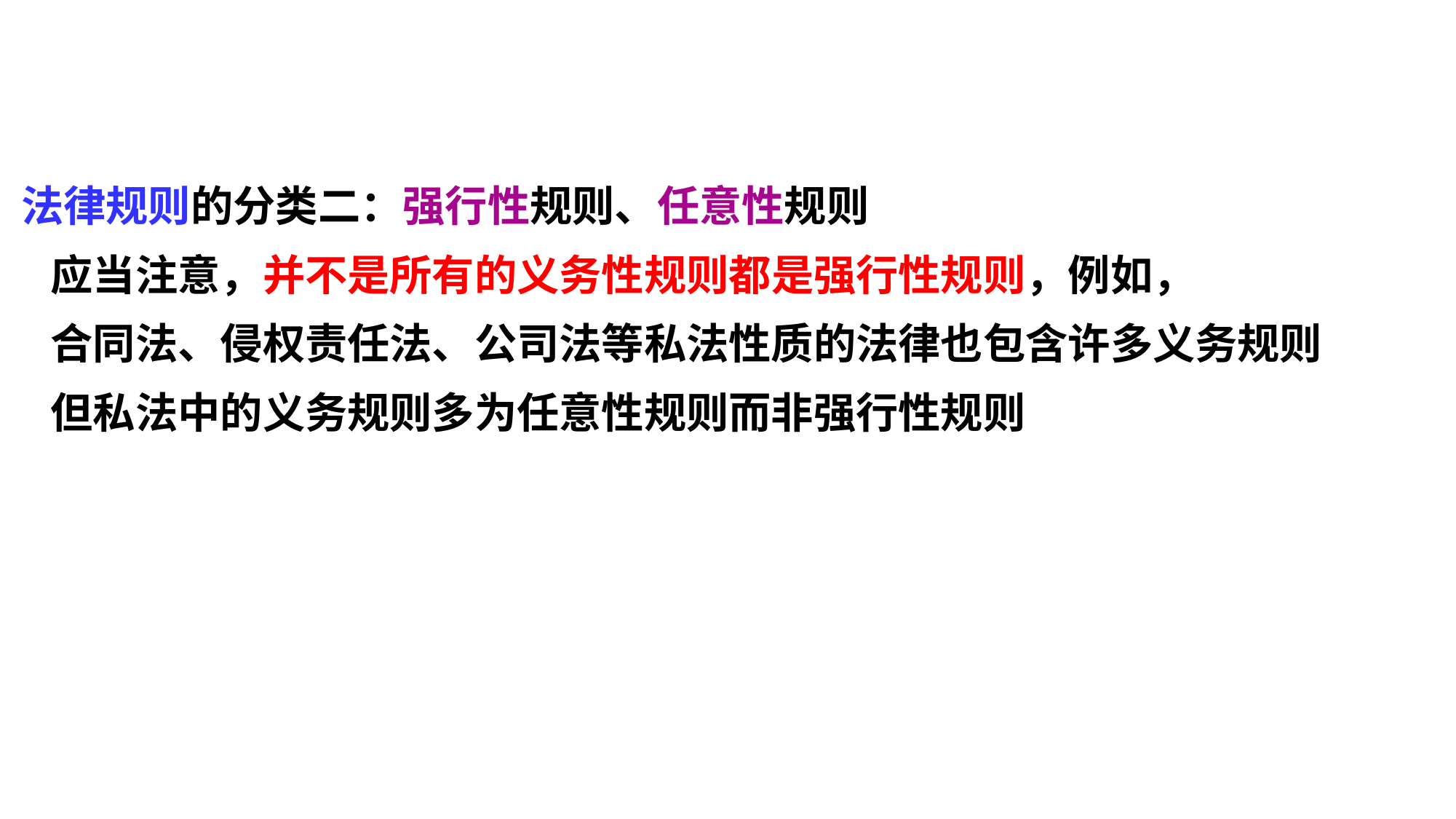

法律规则的分类二：强行性规则、任意性规则
  应当注意，并不是所有的义务性规则都是强行性规则，例如，
  合同法、侵权责任法、公司法等私法性质的法律也包含许多义务规则
  但私法中的义务规则多为任意性规则而非强行性规则